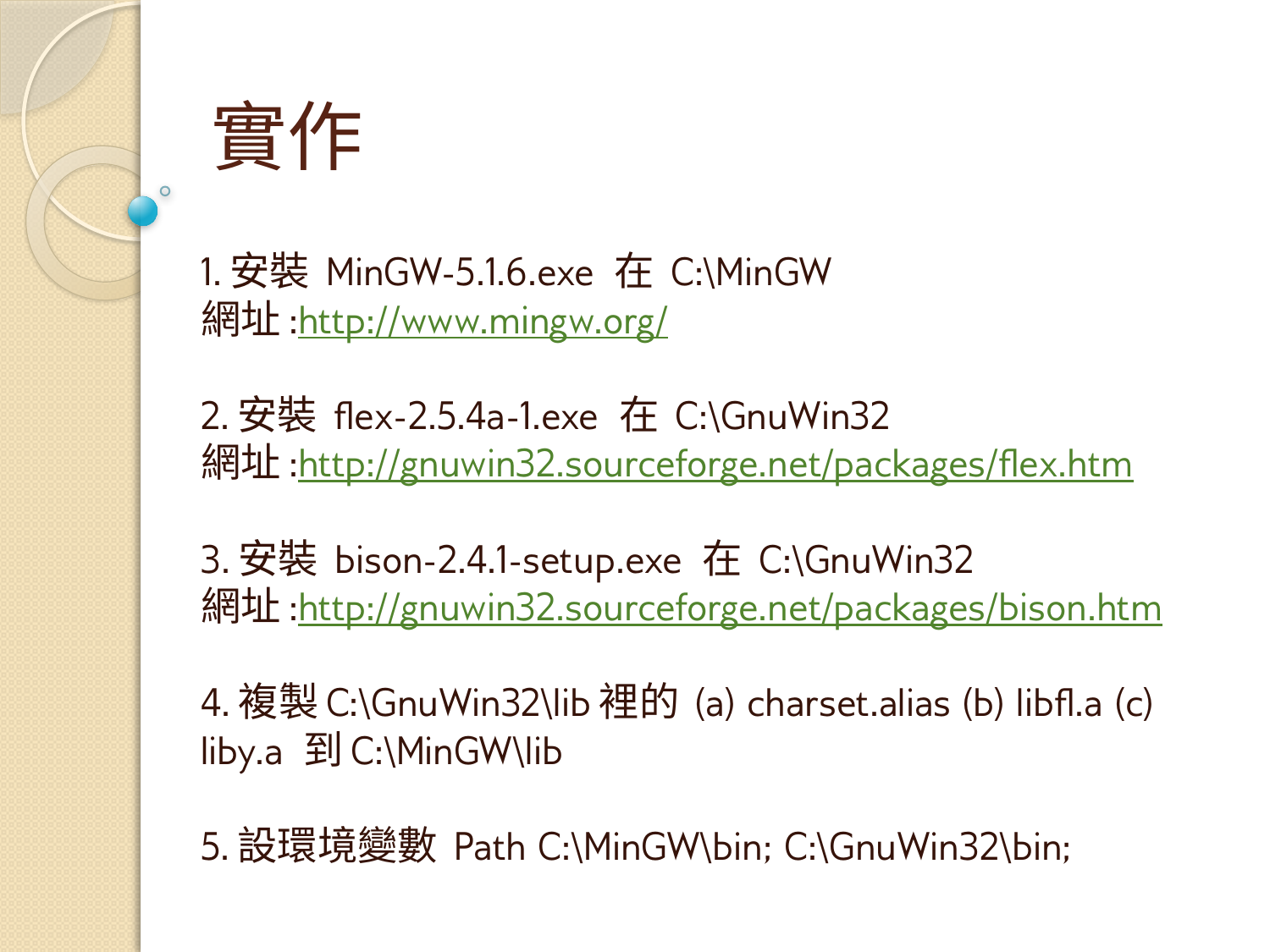

# 實作
1.安裝 MinGW-5.1.6.exe 在 C:\MinGW
網址:http://www.mingw.org/
2.安裝 flex-2.5.4a-1.exe 在 C:\GnuWin32
網址:http://gnuwin32.sourceforge.net/packages/flex.htm
3.安裝 bison-2.4.1-setup.exe 在 C:\GnuWin32
網址:http://gnuwin32.sourceforge.net/packages/bison.htm
4.複製C:\GnuWin32\lib裡的 (a) charset.alias (b) libfl.a (c) liby.a 到C:\MinGW\lib
5.設環境變數 Path C:\MinGW\bin; C:\GnuWin32\bin;